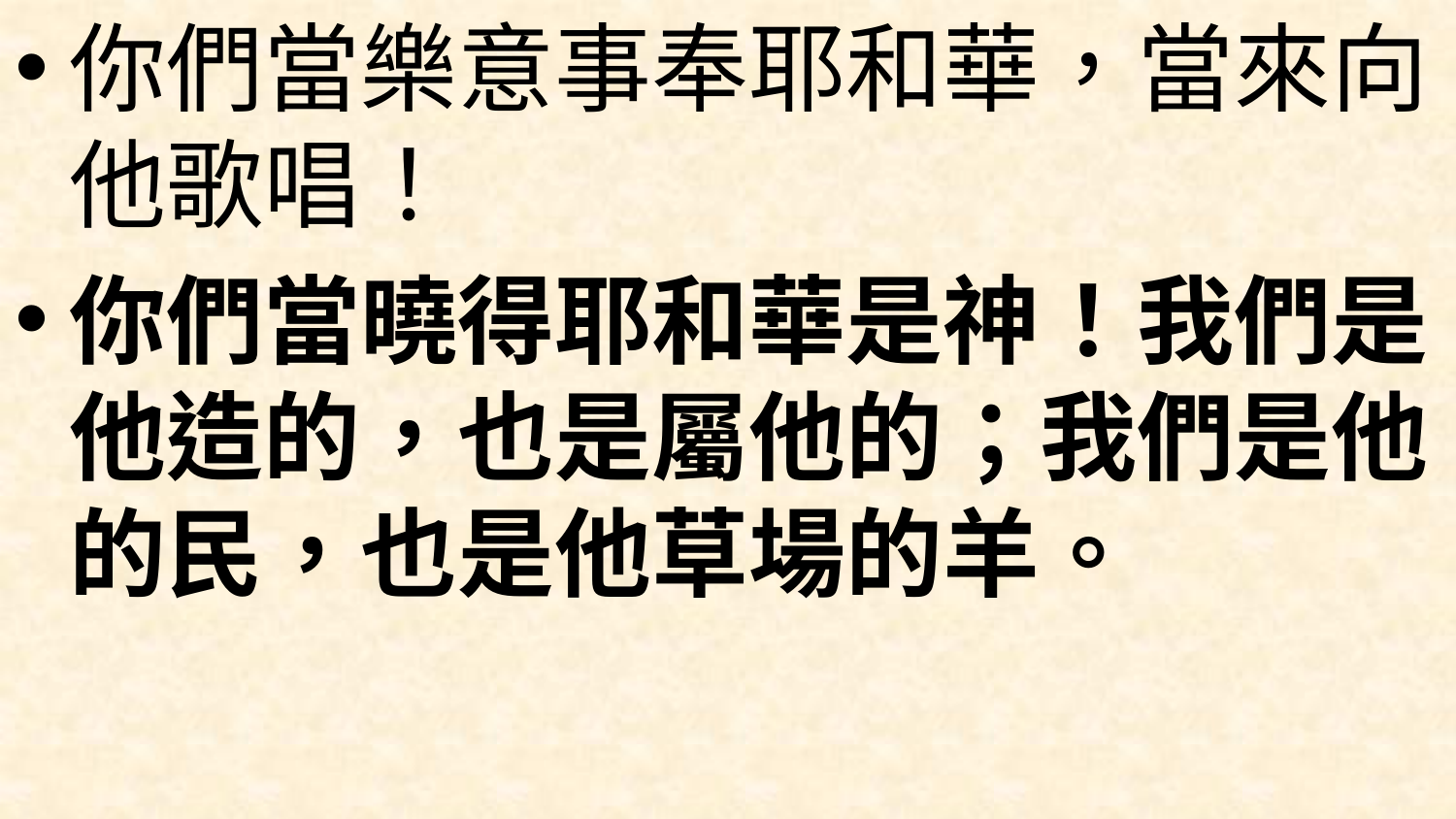

你們當樂意事奉耶和華，當來向他歌唱！
你們當曉得耶和華是神！我們是他造的，也是屬他的；我們是他的民，也是他草場的羊。